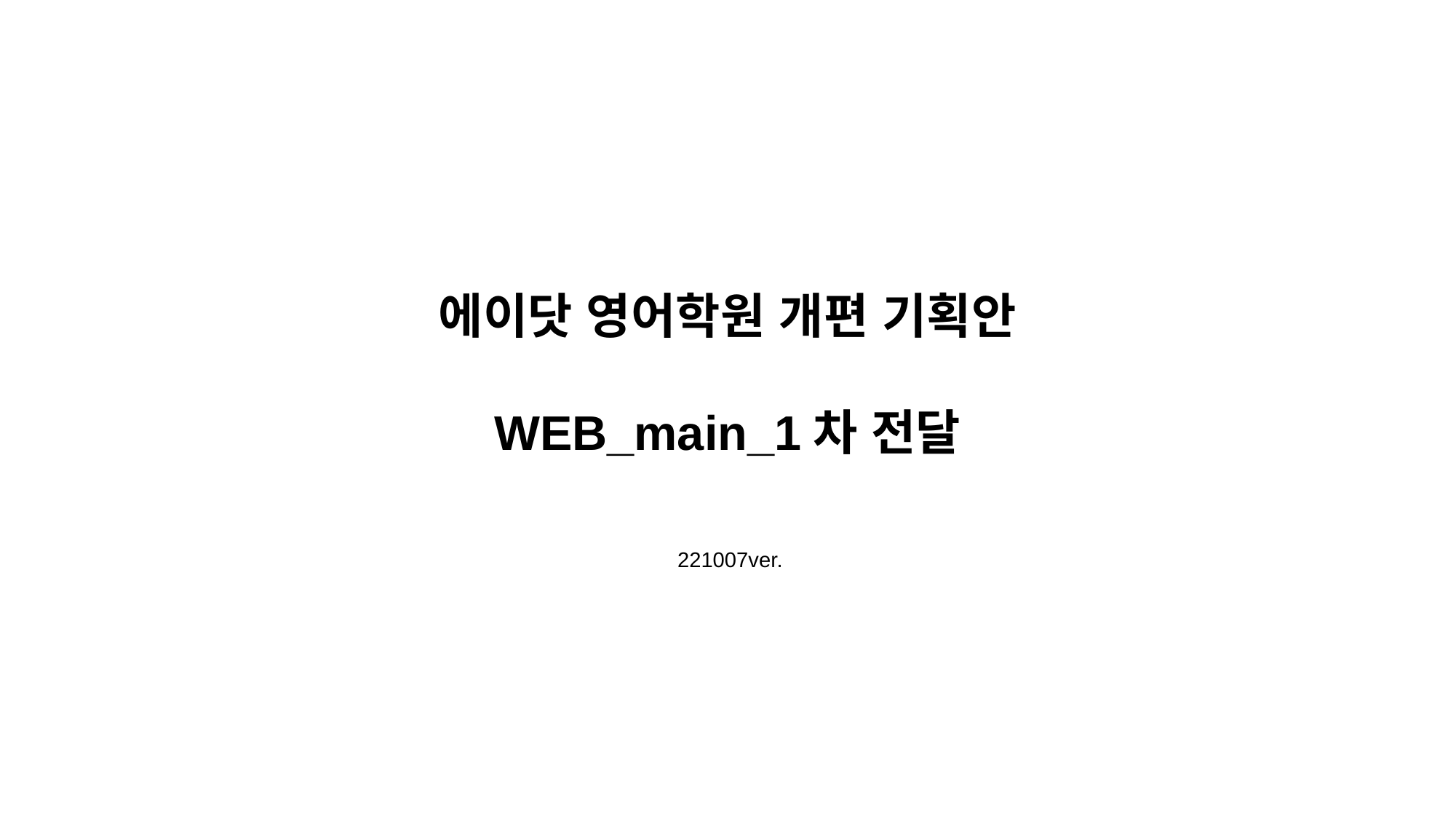

에이닷 영어학원 개편 기획안

WEB_main_1차 전달
221007ver.